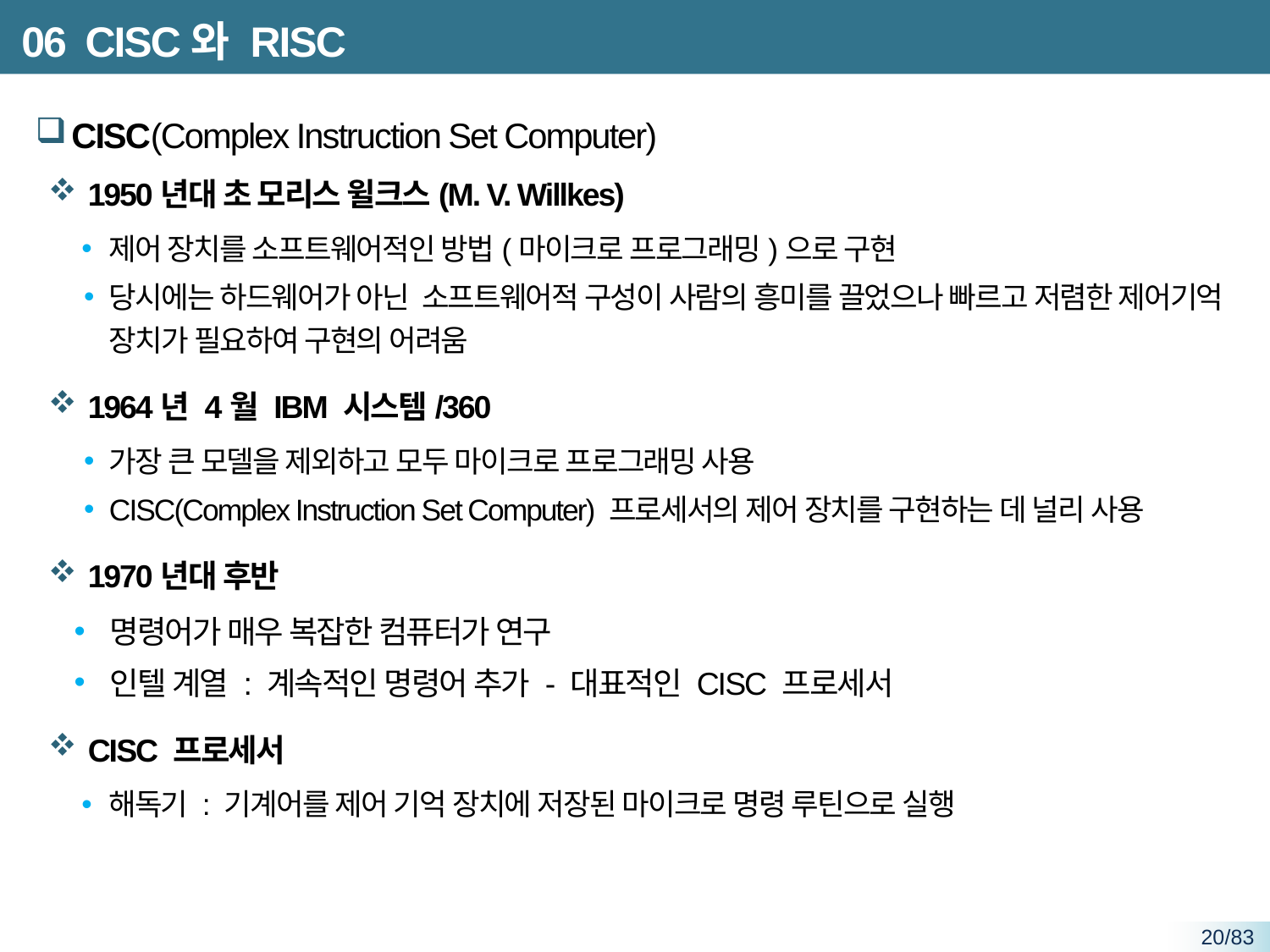

# 06  CISC와 RISC
CISC(Complex Instruction Set Computer)
1950년대 초 모리스 윌크스(M. V. Willkes)
제어 장치를 소프트웨어적인 방법(마이크로 프로그래밍)으로 구현
당시에는 하드웨어가 아닌  소프트웨어적 구성이 사람의 흥미를 끌었으나 빠르고 저렴한 제어기억 장치가 필요하여 구현의 어려움
1964년 4월 IBM 시스템/360
가장 큰 모델을 제외하고 모두 마이크로 프로그래밍 사용
CISC(Complex Instruction Set Computer) 프로세서의 제어 장치를 구현하는 데 널리 사용
1970년대 후반
명령어가 매우 복잡한 컴퓨터가 연구
인텔 계열 : 계속적인 명령어 추가 - 대표적인 CISC 프로세서
CISC 프로세서
해독기 : 기계어를 제어 기억 장치에 저장된 마이크로 명령 루틴으로 실행